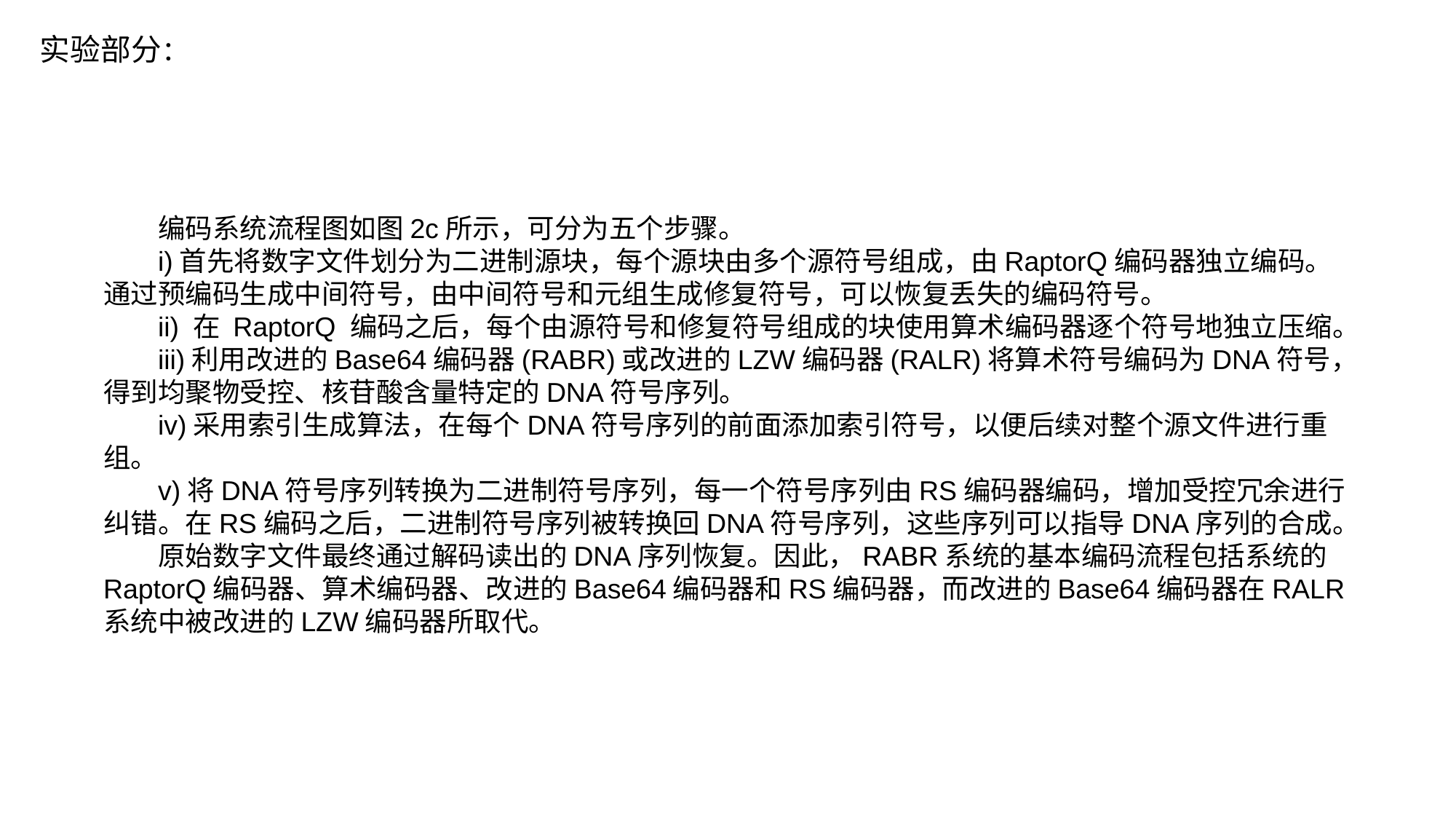

实验部分：
编码系统流程图如图2c所示，可分为五个步骤。
i)首先将数字文件划分为二进制源块，每个源块由多个源符号组成，由RaptorQ编码器独立编码。通过预编码生成中间符号，由中间符号和元组生成修复符号，可以恢复丢失的编码符号。
ii) 在 RaptorQ 编码之后，每个由源符号和修复符号组成的块使用算术编码器逐个符号地独立压缩。
iii)利用改进的Base64编码器(RABR)或改进的LZW编码器(RALR)将算术符号编码为DNA符号，得到均聚物受控、核苷酸含量特定的DNA符号序列。
iv)采用索引生成算法，在每个DNA符号序列的前面添加索引符号，以便后续对整个源文件进行重组。
v)将DNA符号序列转换为二进制符号序列，每一个符号序列由RS编码器编码，增加受控冗余进行纠错。在RS编码之后，二进制符号序列被转换回DNA符号序列，这些序列可以指导DNA序列的合成。
原始数字文件最终通过解码读出的DNA序列恢复。因此，RABR系统的基本编码流程包括系统的RaptorQ编码器、算术编码器、改进的Base64编码器和RS编码器，而改进的Base64编码器在RALR系统中被改进的LZW编码器所取代。